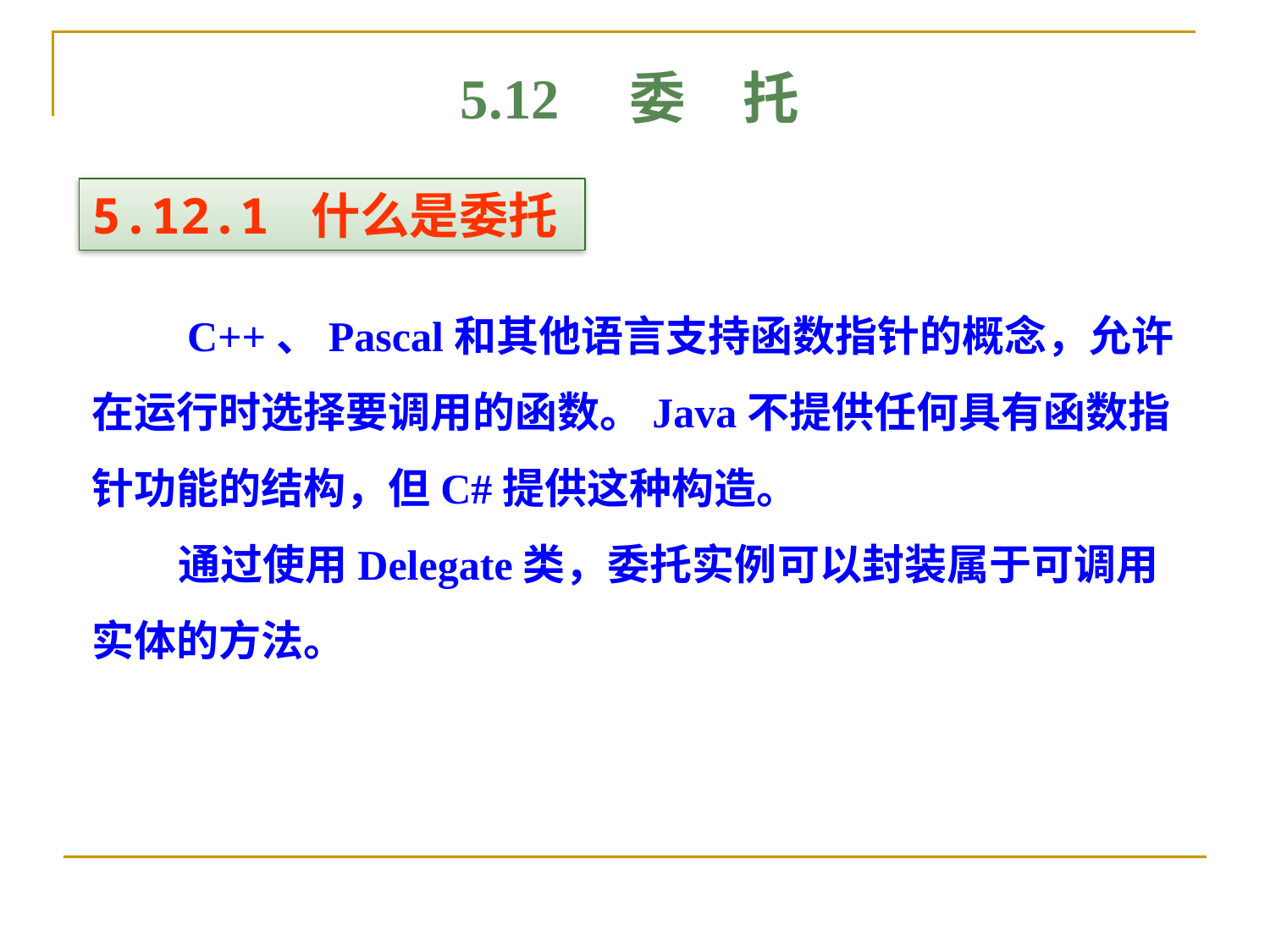

5.12　委　托
5.12.1 什么是委托
         C++、Pascal和其他语言支持函数指针的概念，允许在运行时选择要调用的函数。Java不提供任何具有函数指针功能的结构，但C#提供这种构造。
        通过使用Delegate类，委托实例可以封装属于可调用实体的方法。